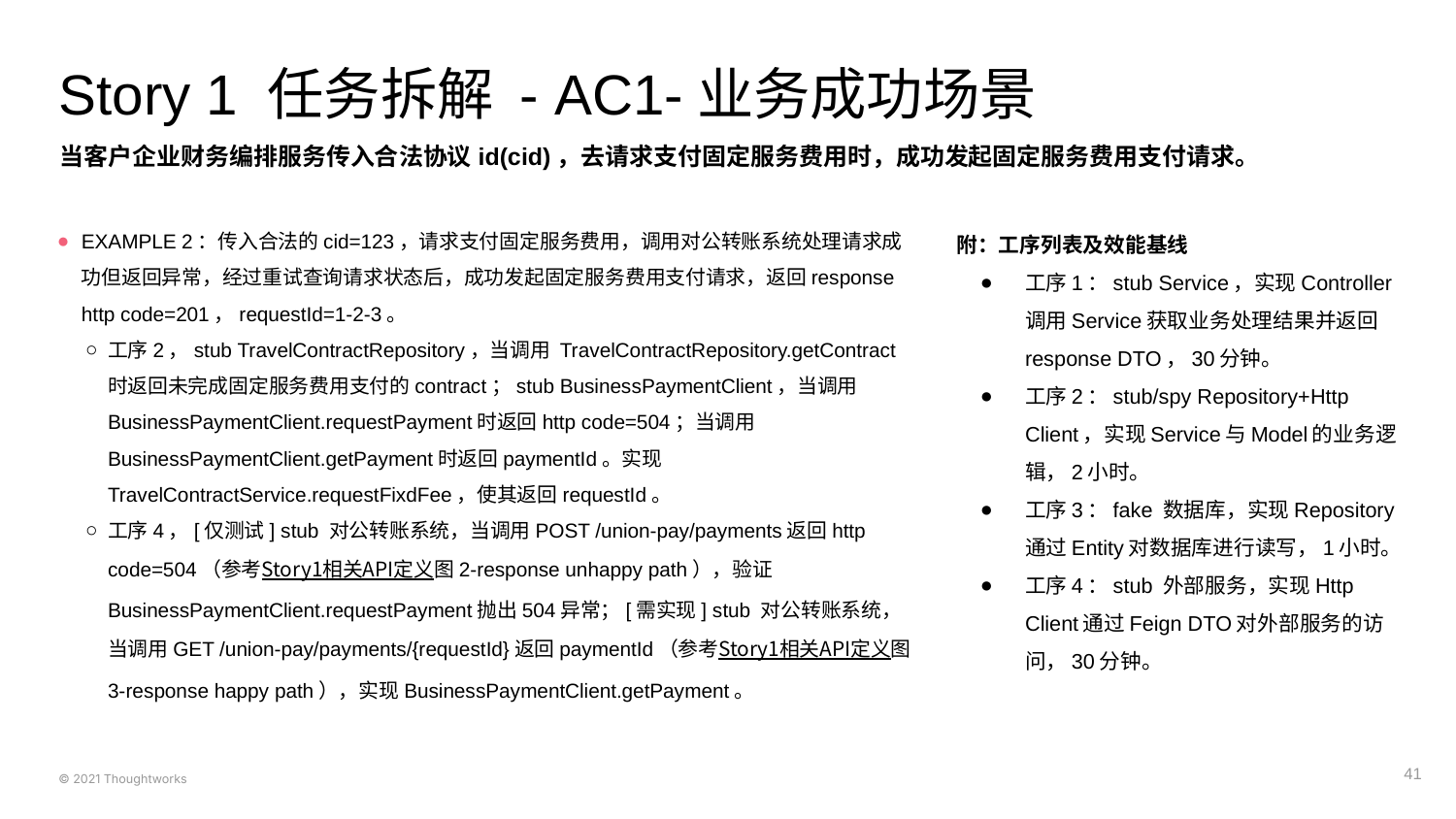

# Story 1 任务拆解 - AC1-业务成功场景
当客户企业财务编排服务传入合法协议id(cid)，去请求支付固定服务费用时，成功发起固定服务费用支付请求。
附：工序列表及效能基线
工序1：stub Service，实现Controller调用Service获取业务处理结果并返回response DTO，30分钟。
工序2：stub/spy Repository+Http Client，实现Service与Model的业务逻辑，2小时。
工序3：fake 数据库，实现Repository通过Entity对数据库进行读写，1小时。
工序4：stub 外部服务，实现Http Client通过Feign DTO对外部服务的访问，30分钟。
EXAMPLE 2：传入合法的cid=123，请求支付固定服务费用，调用对公转账系统处理请求成功但返回异常，经过重试查询请求状态后，成功发起固定服务费用支付请求，返回response http code=201，requestId=1-2-3。
工序2，stub TravelContractRepository，当调用 TravelContractRepository.getContract时返回未完成固定服务费用支付的contract；stub BusinessPaymentClient，当调用BusinessPaymentClient.requestPayment时返回http code=504；当调用BusinessPaymentClient.getPayment时返回paymentId。实现TravelContractService.requestFixdFee，使其返回requestId。
工序4，[仅测试] stub 对公转账系统，当调用POST /union-pay/payments返回http code=504（参考Story1相关API定义图2-response unhappy path），验证BusinessPaymentClient.requestPayment抛出504异常；[需实现] stub 对公转账系统，当调用GET /union-pay/payments/{requestId}返回paymentId（参考Story1相关API定义图3-response happy path），实现BusinessPaymentClient.getPayment。
41